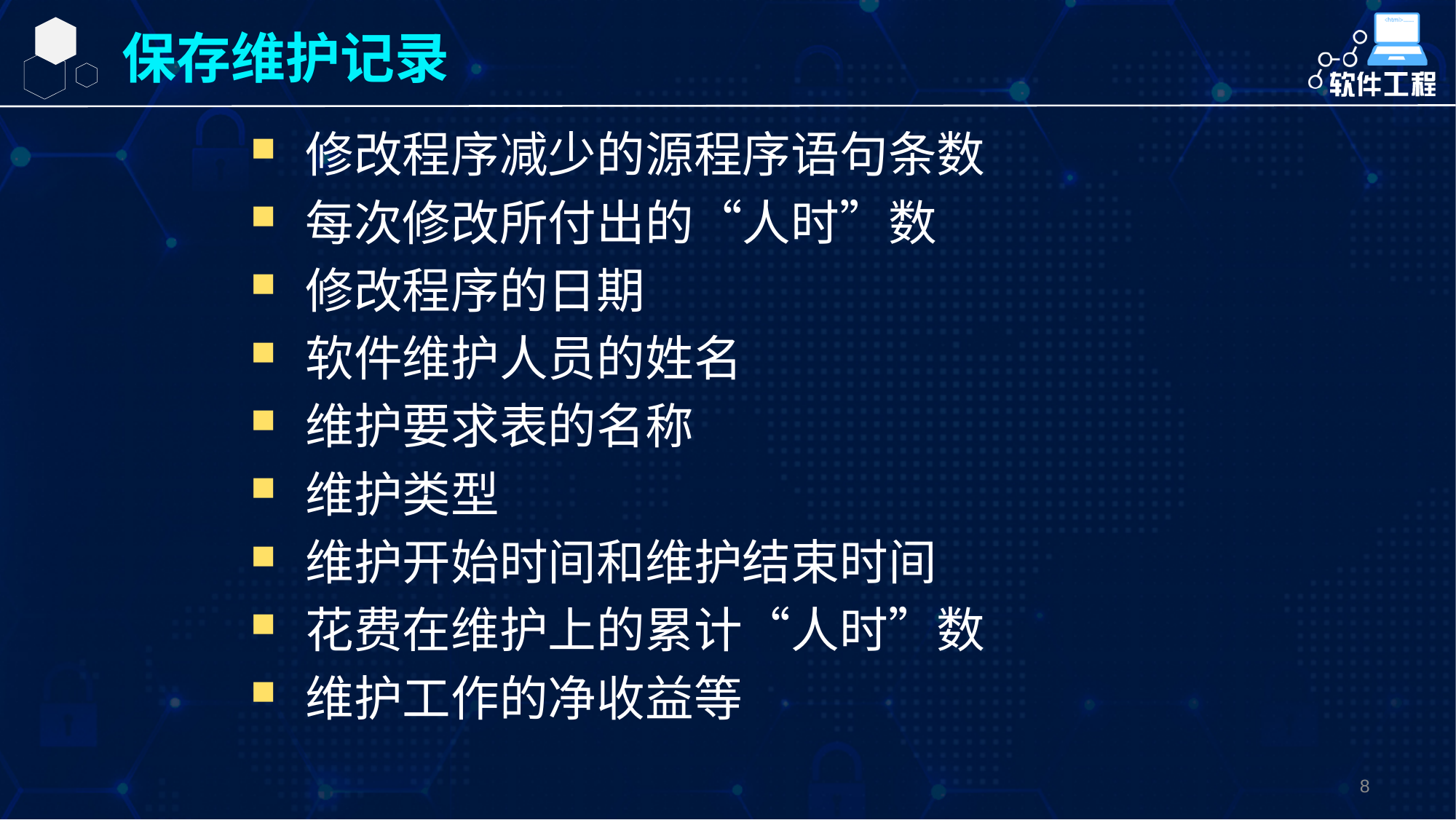

保存维护记录
修改程序减少的源程序语句条数
每次修改所付出的“人时”数
修改程序的日期
软件维护人员的姓名
维护要求表的名称
维护类型
维护开始时间和维护结束时间
花费在维护上的累计“人时”数
维护工作的净收益等
8